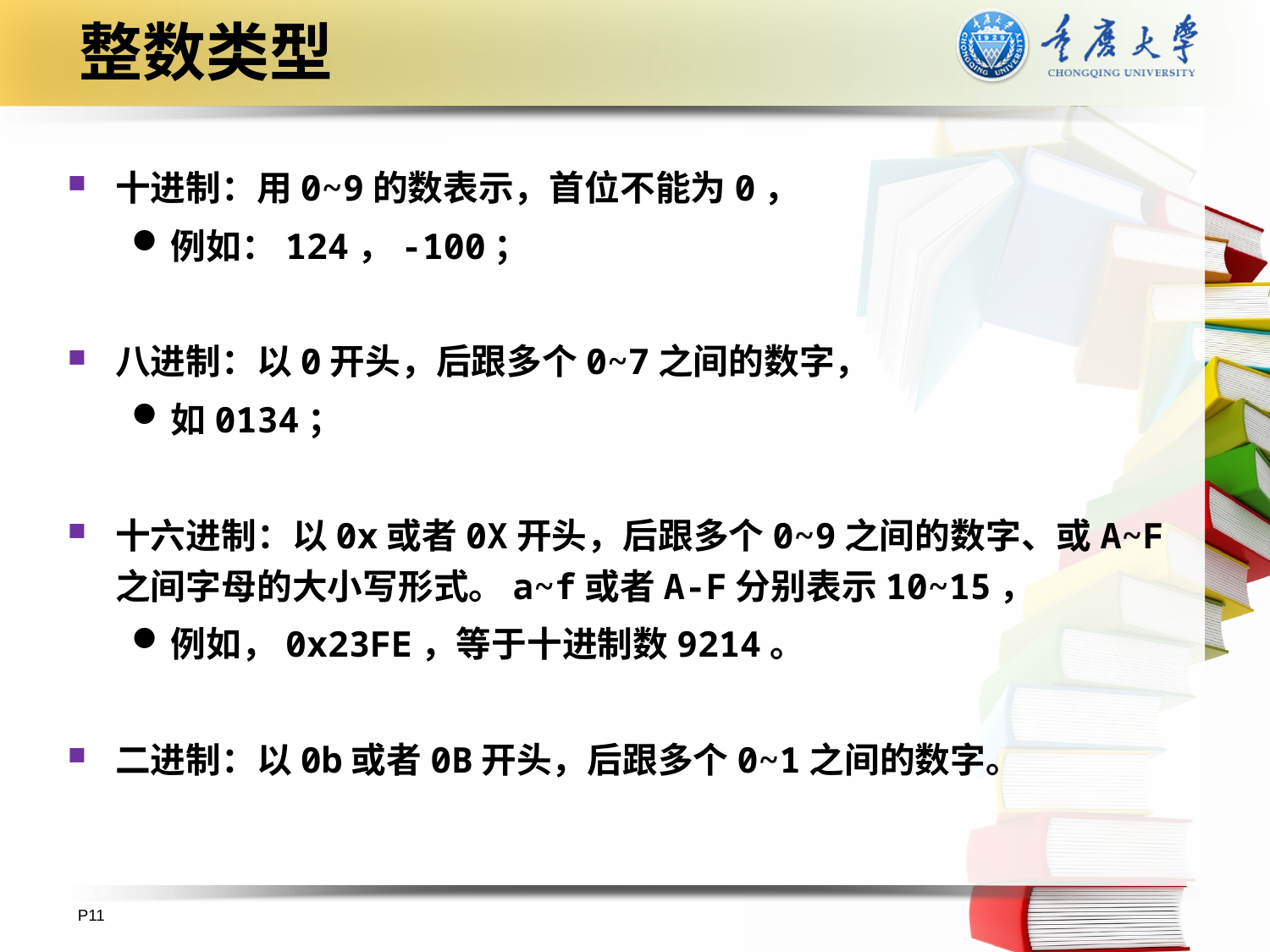

# 整数类型
十进制：用0~9的数表示，首位不能为0，
例如：124，-100；

八进制：以0开头，后跟多个0~7之间的数字，
如0134；

十六进制：以0x或者0X开头，后跟多个0~9之间的数字、或A~F之间字母的大小写形式。a~f或者A-F分别表示10~15，
例如，0x23FE，等于十进制数9214。

二进制：以0b或者0B开头，后跟多个0~1之间的数字。

P11